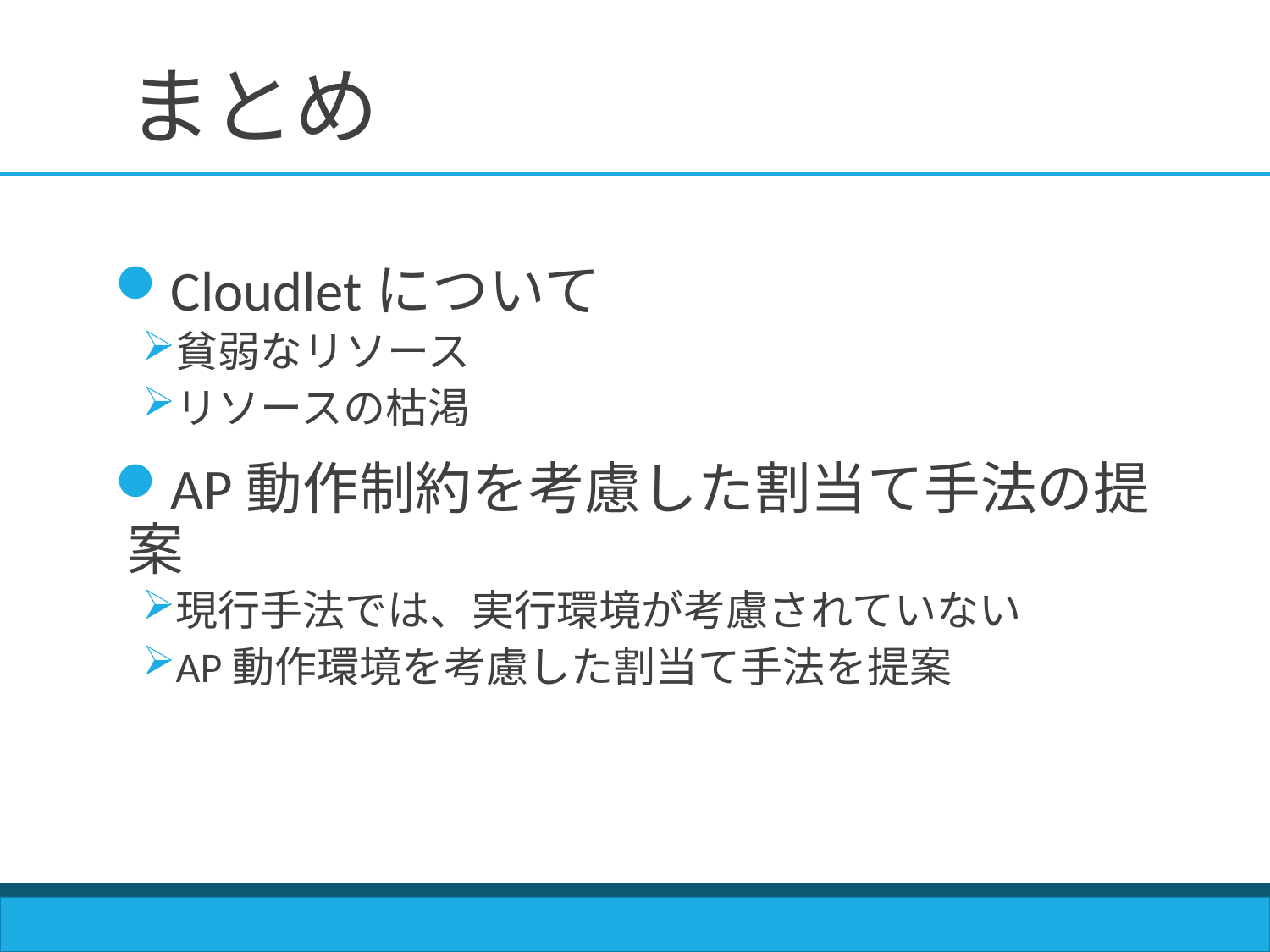

# まとめ
Cloudletについて
貧弱なリソース
リソースの枯渇
AP動作制約を考慮した割当て手法の提案
現行手法では、実行環境が考慮されていない
AP動作環境を考慮した割当て手法を提案